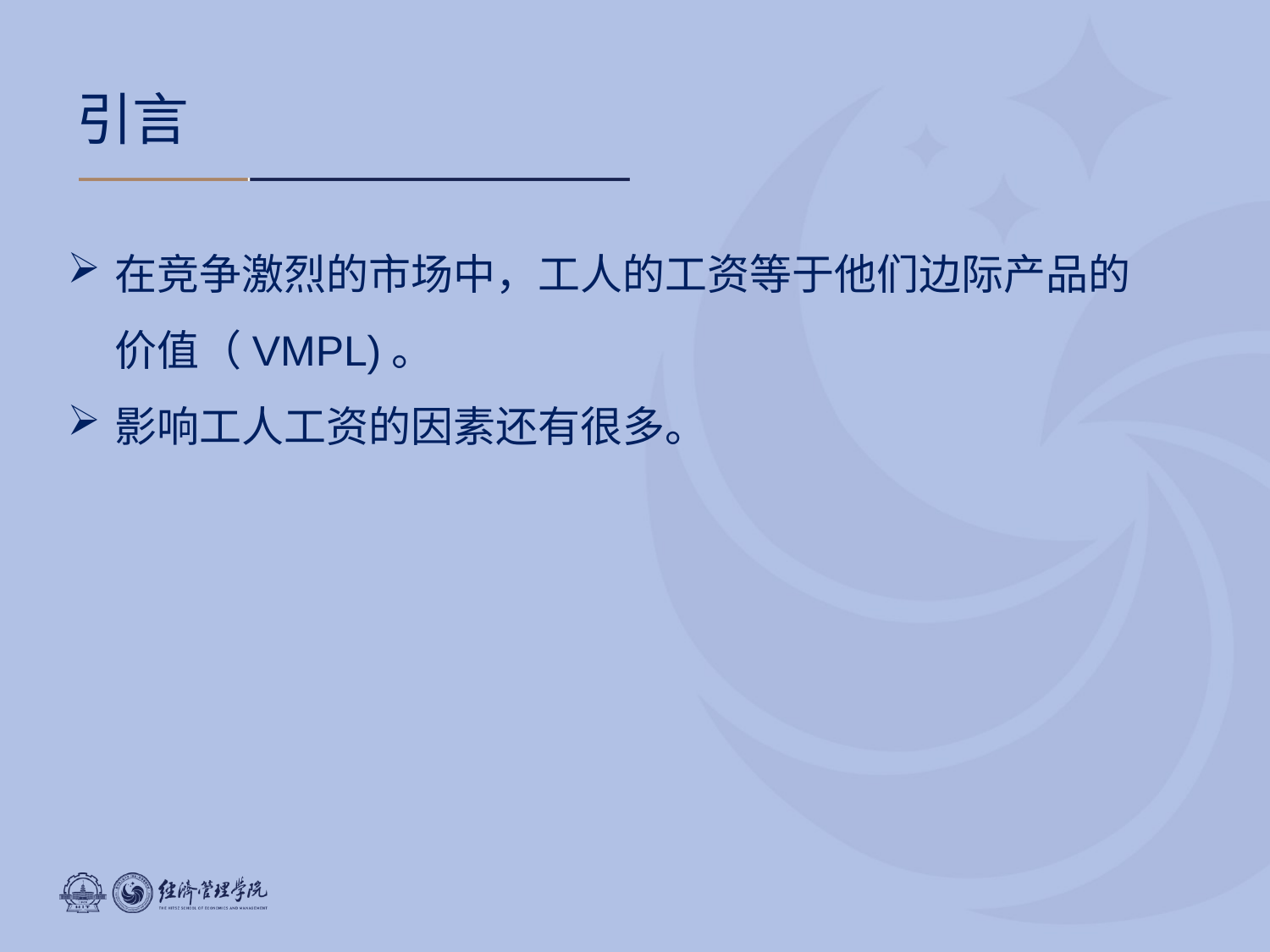

# 引言
在竞争激烈的市场中，工人的工资等于他们边际产品的价值（VMPL)。
影响工人工资的因素还有很多。